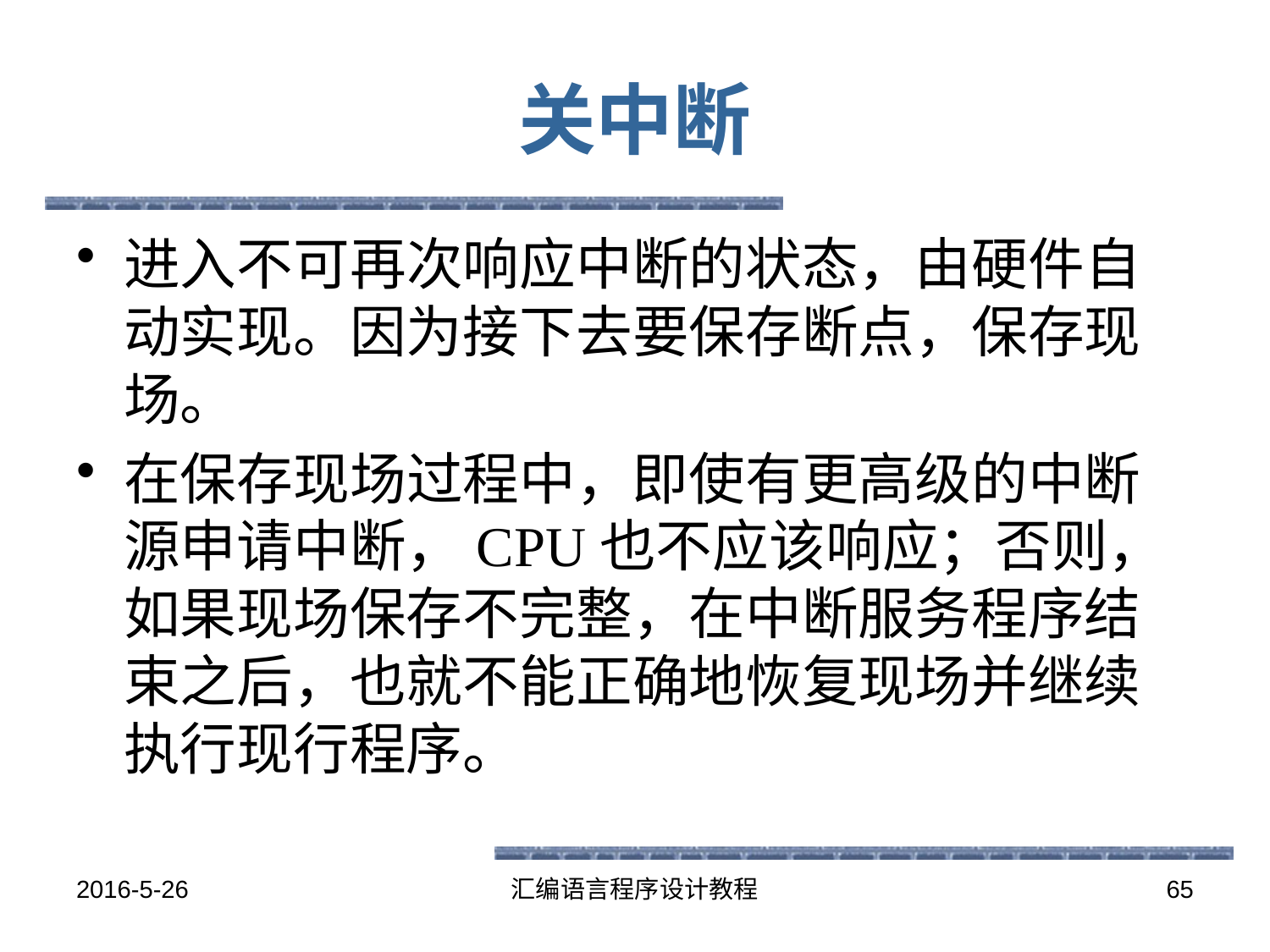

# 关中断
进入不可再次响应中断的状态，由硬件自动实现。因为接下去要保存断点，保存现场。
在保存现场过程中，即使有更高级的中断源申请中断，CPU也不应该响应；否则，如果现场保存不完整，在中断服务程序结束之后，也就不能正确地恢复现场并继续执行现行程序。
2016-5-26
汇编语言程序设计教程
65